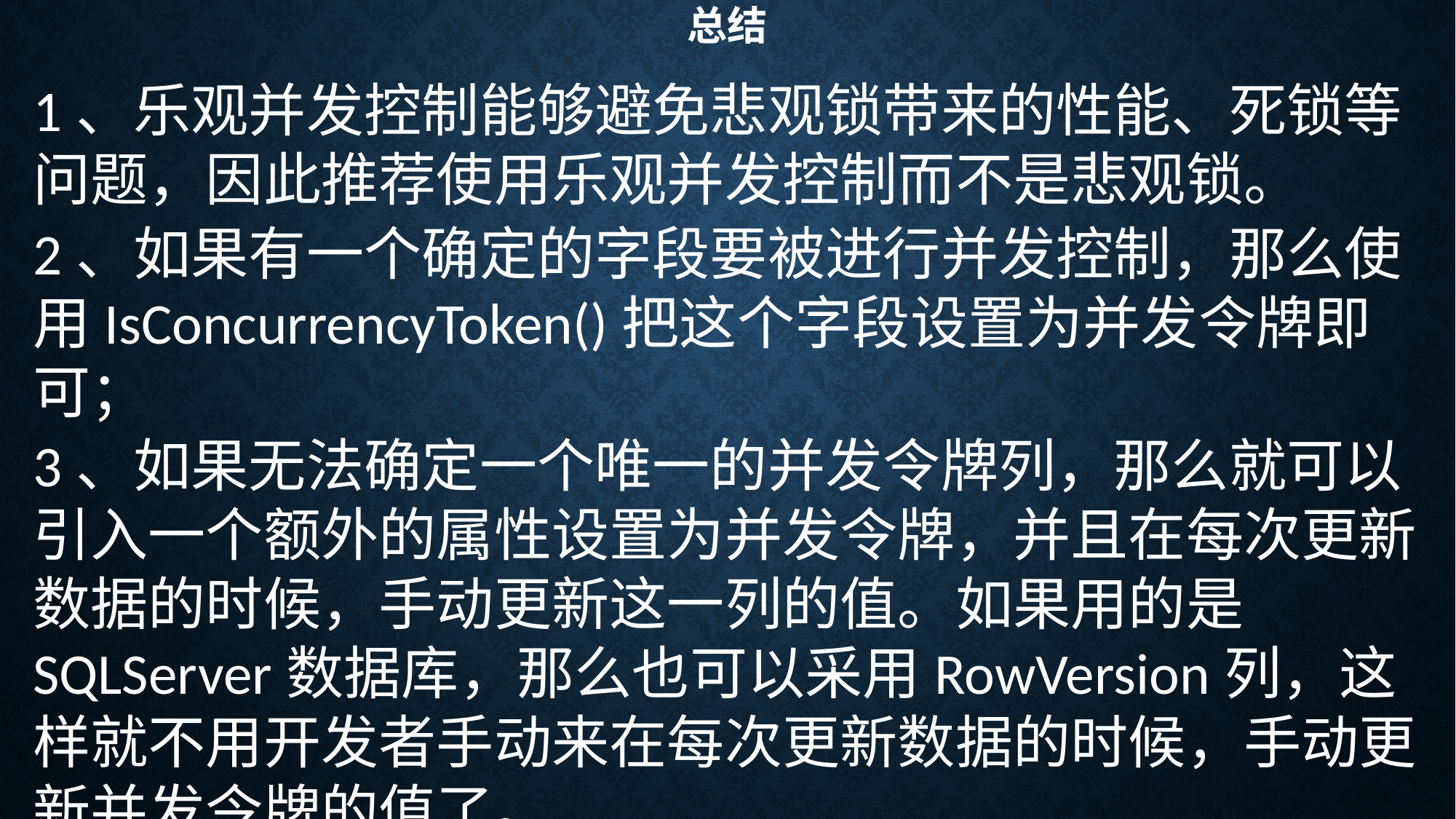

# 总结
1、乐观并发控制能够避免悲观锁带来的性能、死锁等问题，因此推荐使用乐观并发控制而不是悲观锁。
2、如果有一个确定的字段要被进行并发控制，那么使用IsConcurrencyToken()把这个字段设置为并发令牌即可；
3、如果无法确定一个唯一的并发令牌列，那么就可以引入一个额外的属性设置为并发令牌，并且在每次更新数据的时候，手动更新这一列的值。如果用的是SQLServer数据库，那么也可以采用RowVersion列，这样就不用开发者手动来在每次更新数据的时候，手动更新并发令牌的值了。